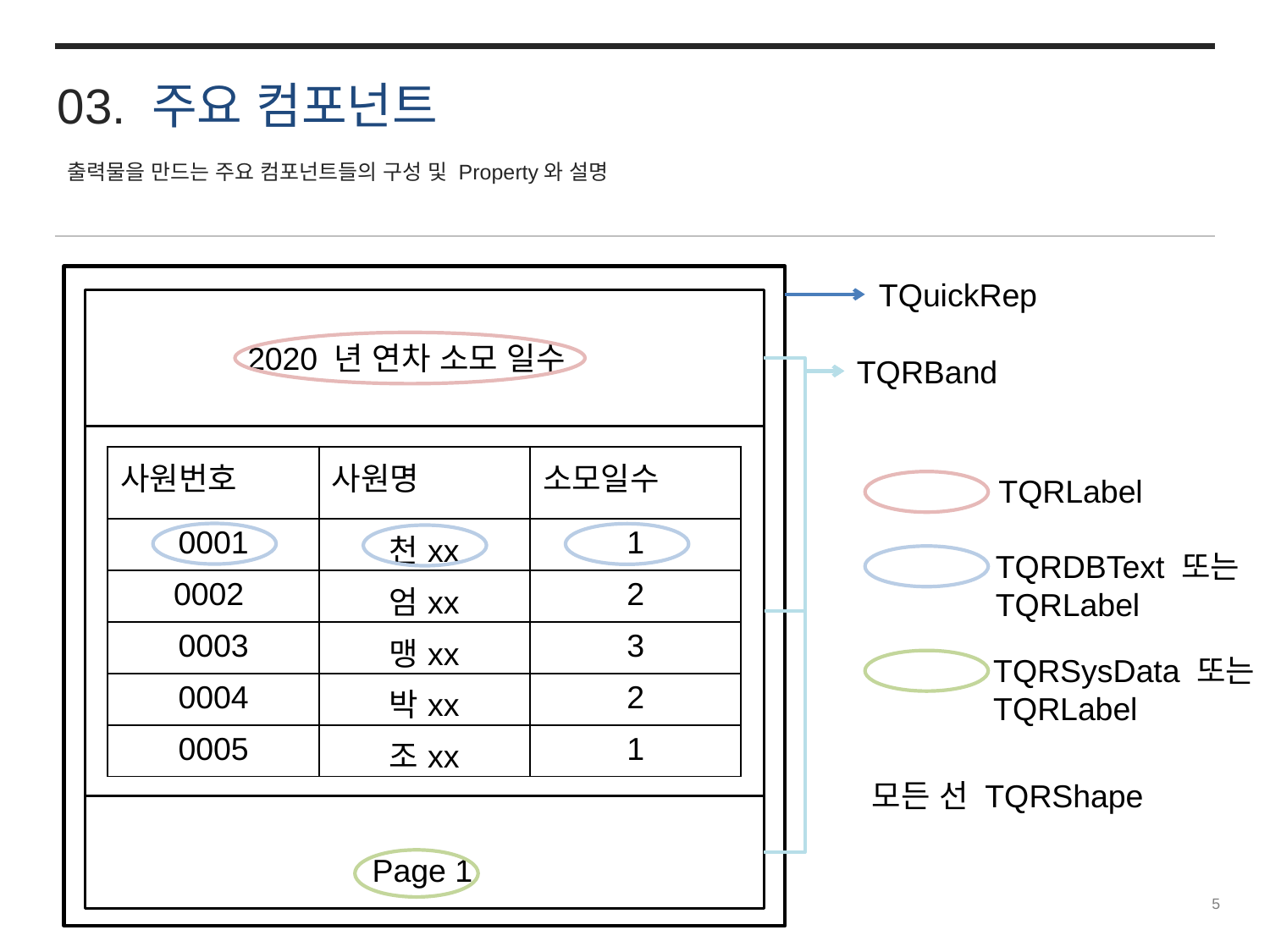

03. 주요 컴포넌트
출력물을 만드는 주요 컴포넌트들의 구성 및 Property와 설명

TQuickRep

2020 년 연차 소모 일수

TQRBand

| 사원번호 | 사원명 | 소모일수 |
| --- | --- | --- |
| 0001 | 천xx | 1 |
| 0002 | 엄xx | 2 |
| 0003 | 맹xx | 3 |
| 0004 | 박xx | 2 |
| 0005 | 조xx | 1 |
TQRLabel

TQRDBText 또는
TQRLabel

TQRSysData 또는
TQRLabel

모든 선 TQRShape

Page 1